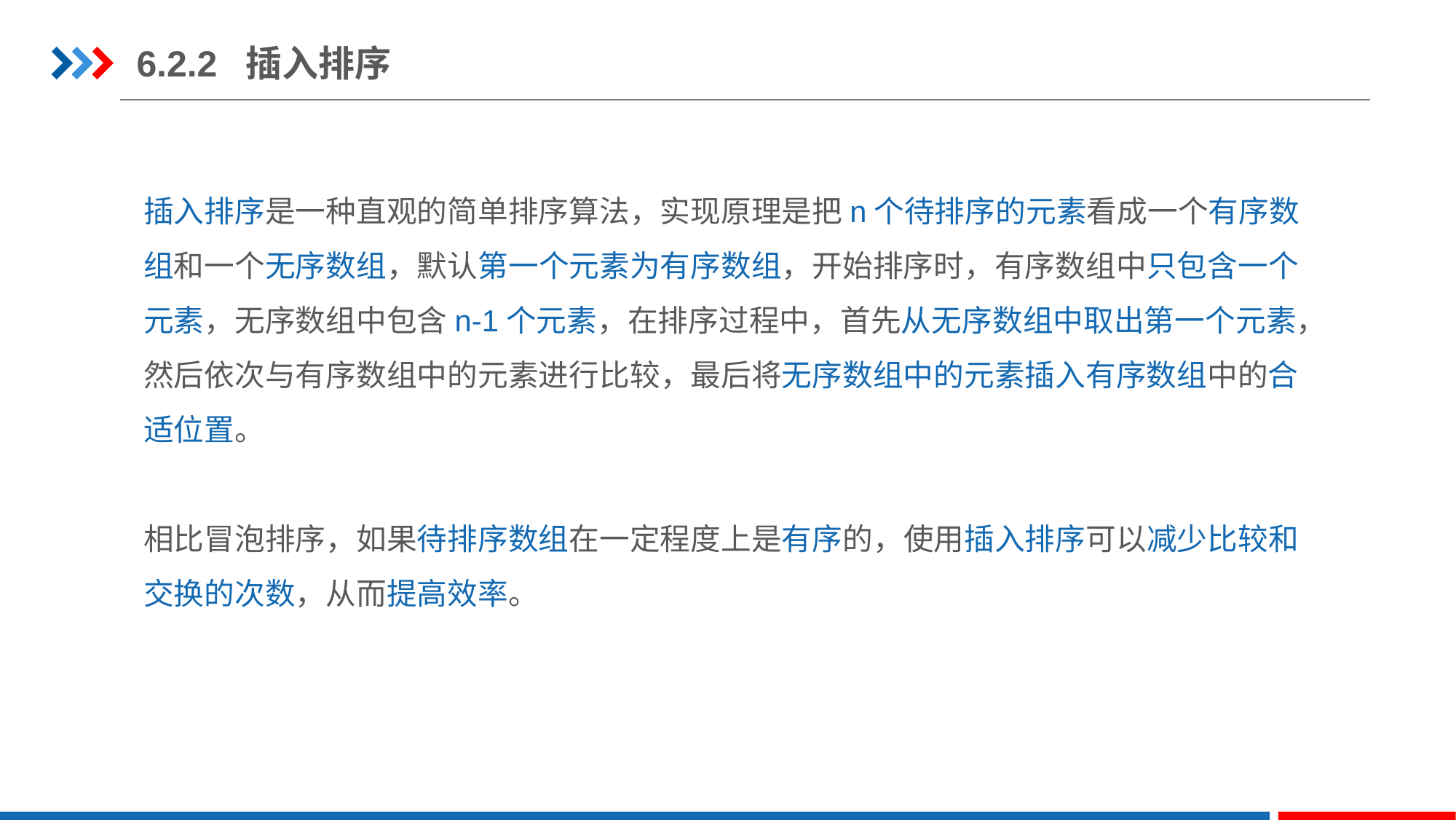

6.2.2	插入排序
插入排序是一种直观的简单排序算法，实现原理是把n个待排序的元素看成一个有序数组和一个无序数组，默认第一个元素为有序数组，开始排序时，有序数组中只包含一个元素，无序数组中包含n-1个元素，在排序过程中，首先从无序数组中取出第一个元素，然后依次与有序数组中的元素进行比较，最后将无序数组中的元素插入有序数组中的合适位置。

相比冒泡排序，如果待排序数组在一定程度上是有序的，使用插入排序可以减少比较和交换的次数，从而提高效率。